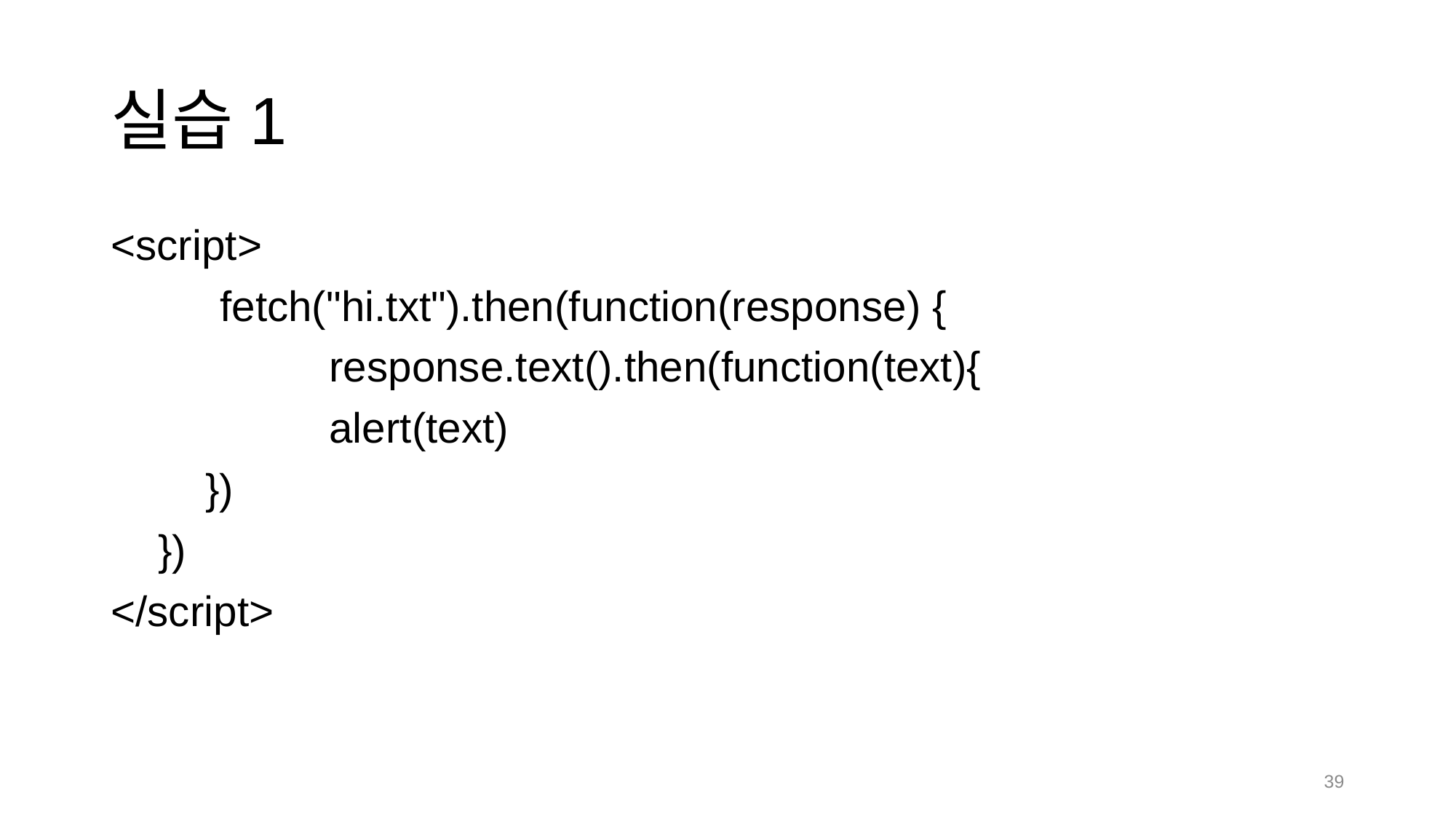

# 실습1
<script>
	fetch("hi.txt").then(function(response) {
    		response.text().then(function(text){
        		alert(text)
        })
    })
</script>
39